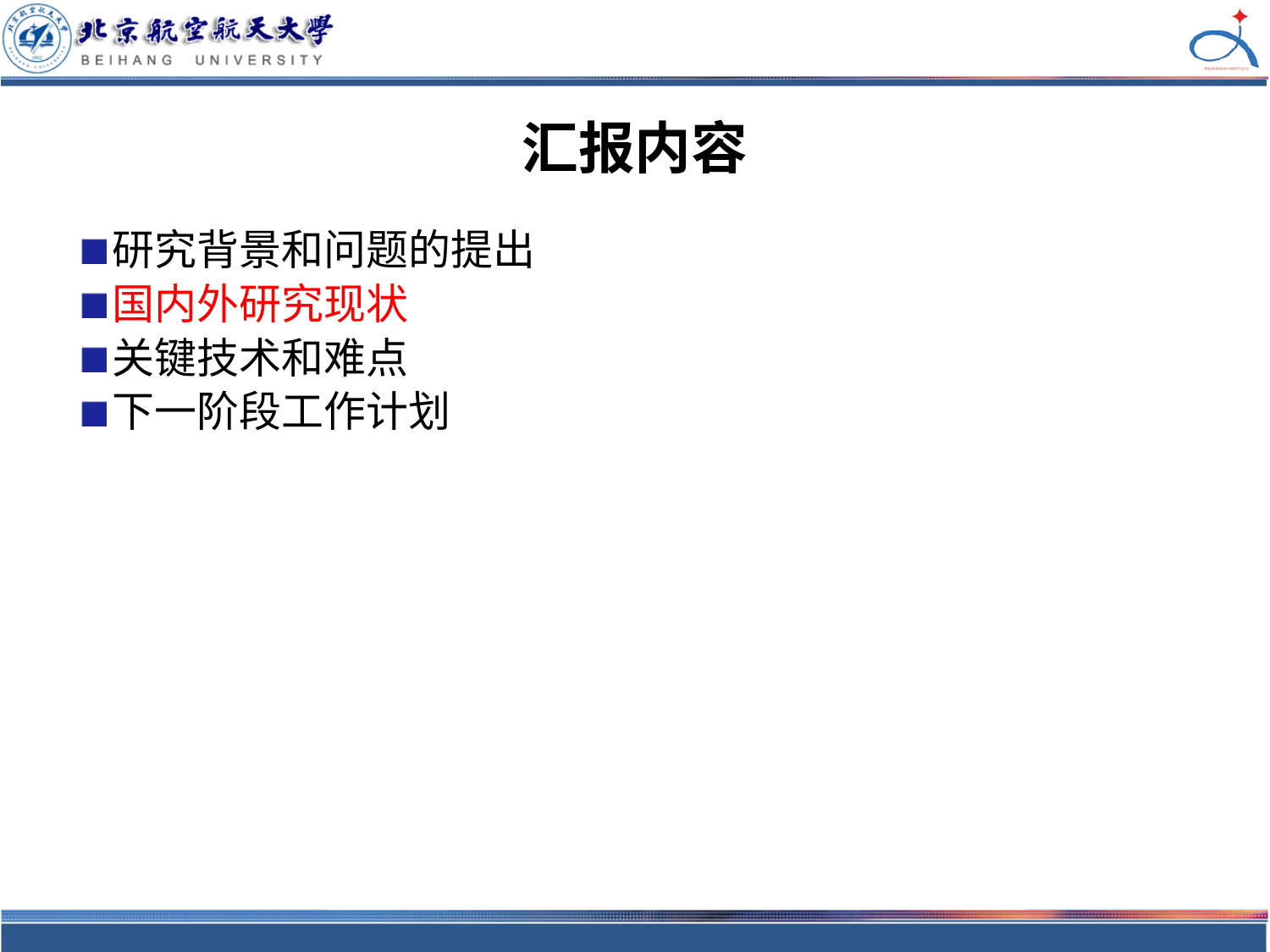

# 汇报内容
研究背景和问题的提出
国内外研究现状
关键技术和难点
下一阶段工作计划